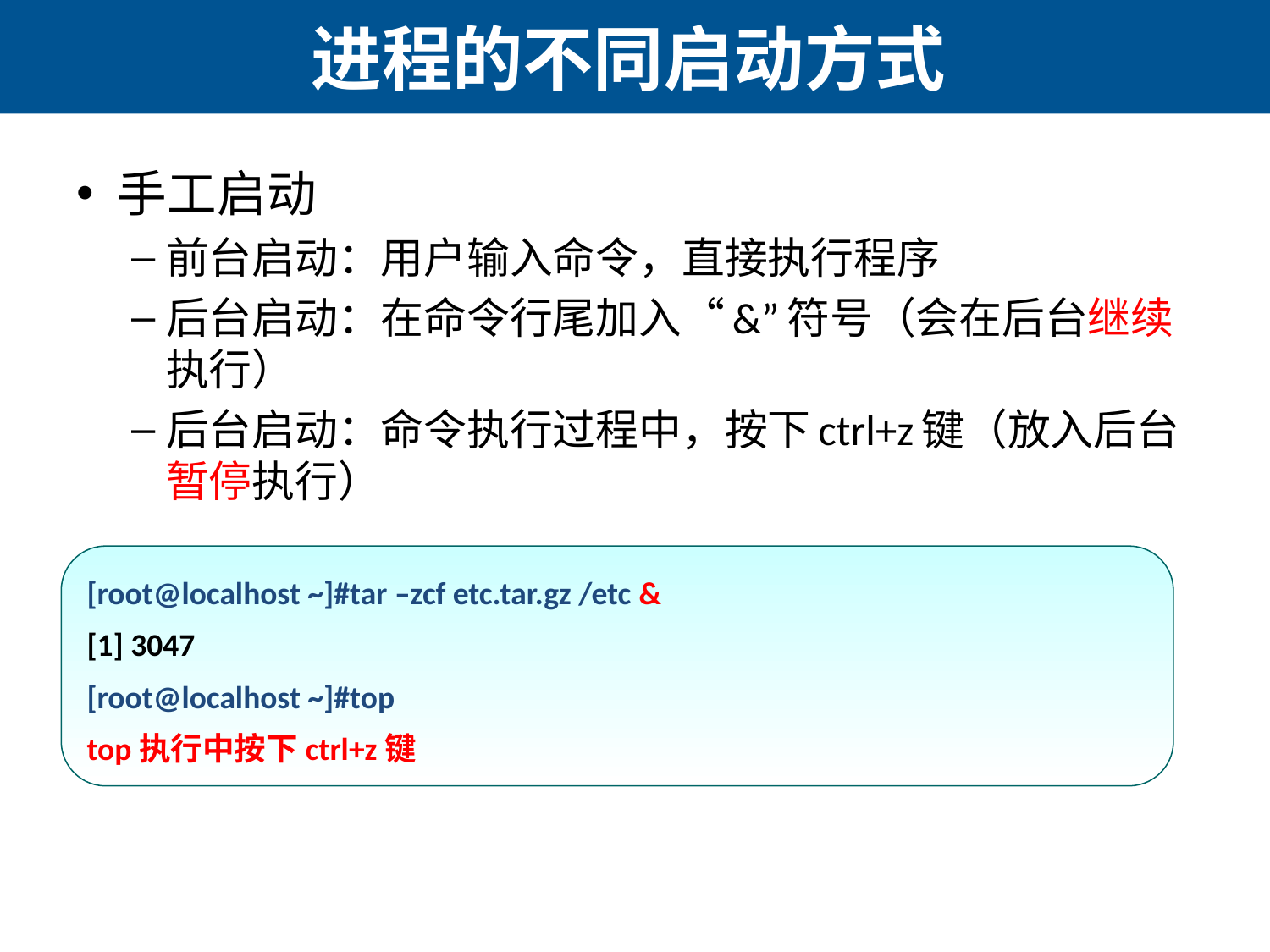

# 进程的不同启动方式
手工启动
前台启动：用户输入命令，直接执行程序
后台启动：在命令行尾加入“&”符号（会在后台继续执行）
后台启动：命令执行过程中，按下ctrl+z键（放入后台暂停执行）
[root@localhost ~]#tar –zcf etc.tar.gz /etc &
[1] 3047
[root@localhost ~]#top
top执行中按下ctrl+z键